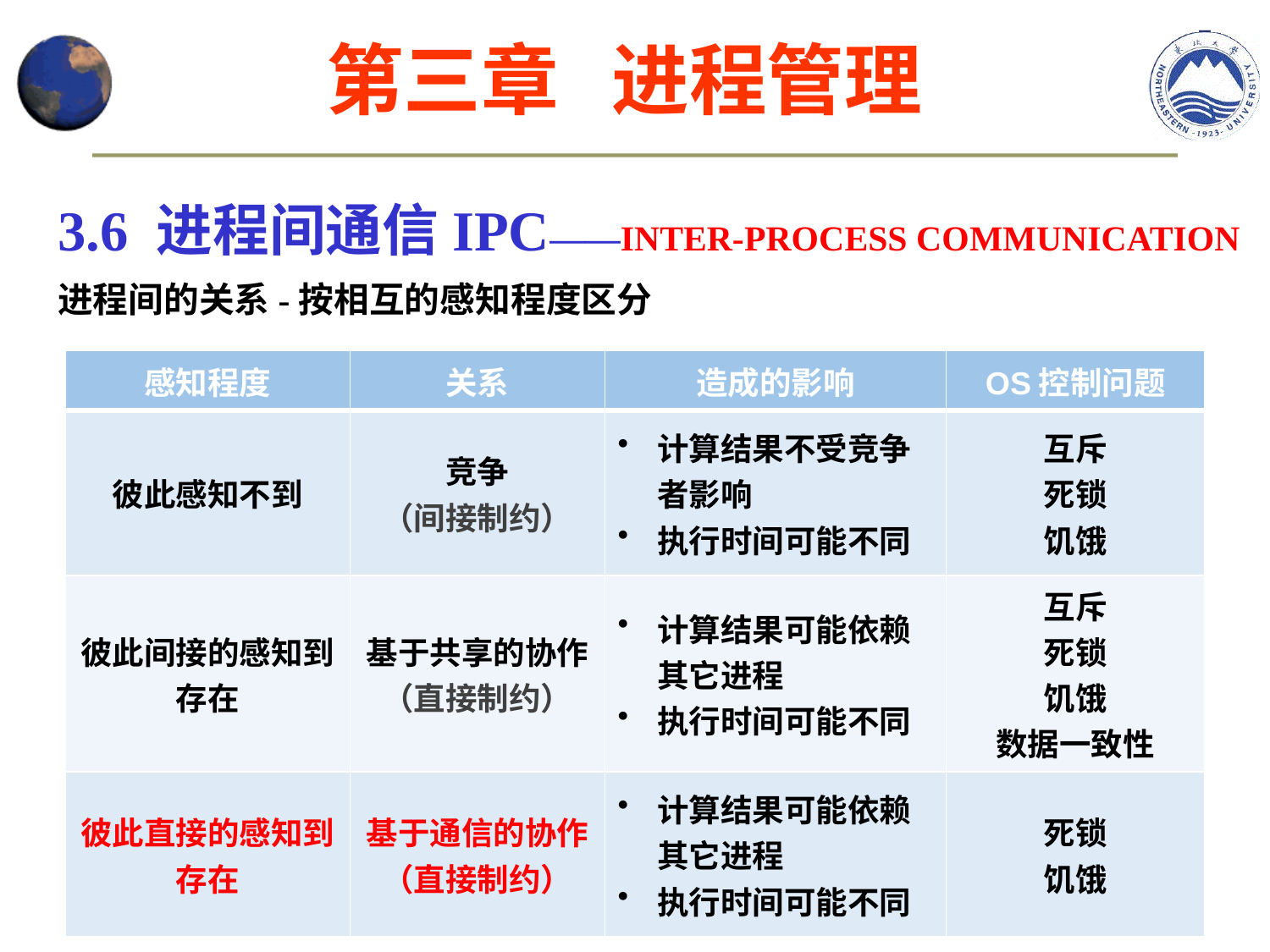

第三章   进程管理
3.6 进程间通信IPC——INTER-PROCESS COMMUNICATION
进程间的关系-按相互的感知程度区分
| 感知程度 | 关系 | 造成的影响 | OS控制问题 |
| --- | --- | --- | --- |
| 彼此感知不到 | 竞争 （间接制约） | 计算结果不受竞争者影响 执行时间可能不同 | 互斥 死锁 饥饿 |
| 彼此间接的感知到存在 | 基于共享的协作 （直接制约） | 计算结果可能依赖其它进程 执行时间可能不同 | 互斥 死锁 饥饿 数据一致性 |
| 彼此直接的感知到存在 | 基于通信的协作 （直接制约） | 计算结果可能依赖其它进程 执行时间可能不同 | 死锁 饥饿 |